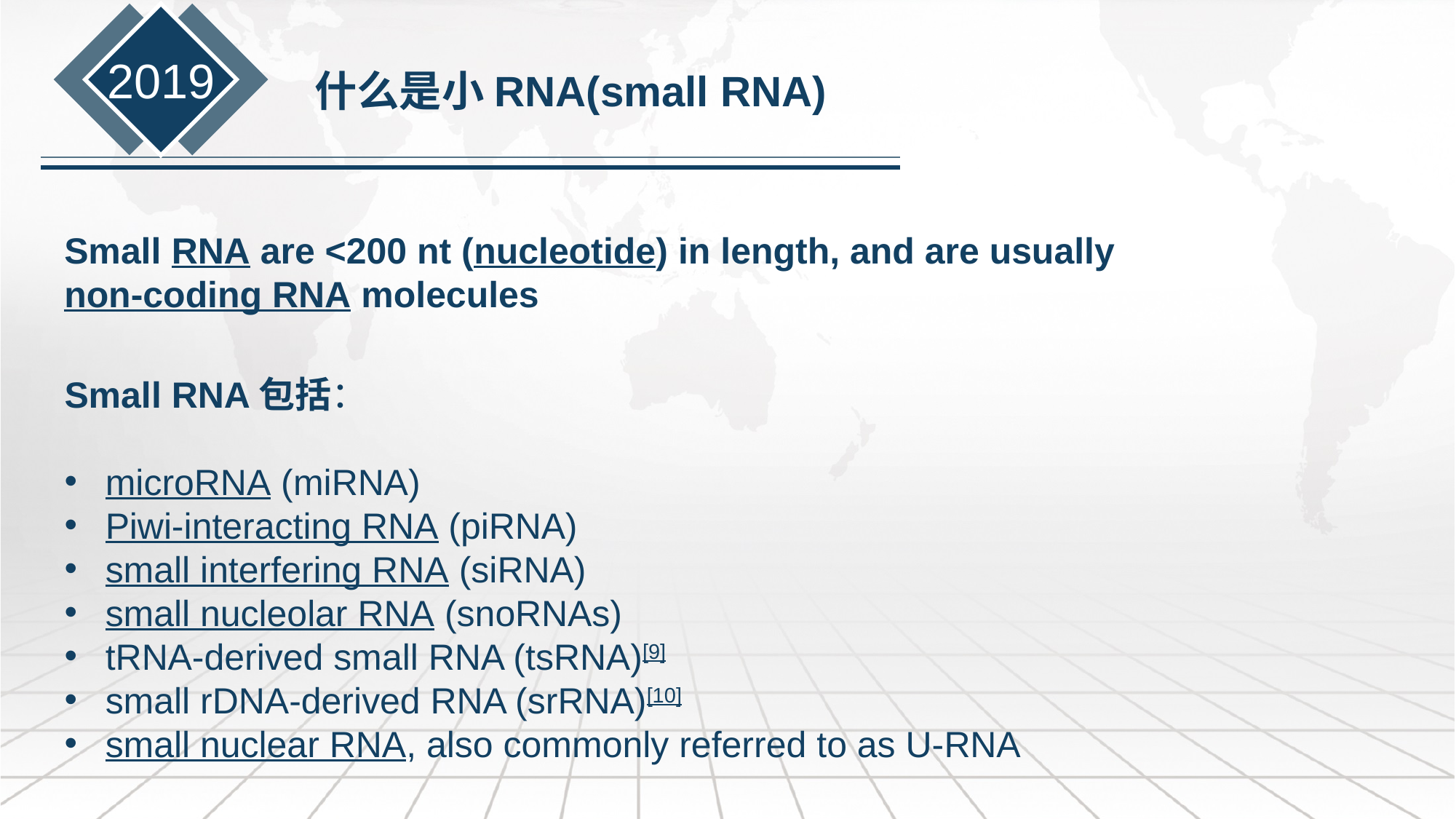

2019
什么是小RNA(small RNA)
Small RNA are <200 nt (nucleotide) in length, and are usually non-coding RNA molecules
Small RNA包括：

microRNA (miRNA)
Piwi-interacting RNA (piRNA)
small interfering RNA (siRNA)
small nucleolar RNA (snoRNAs)
tRNA-derived small RNA (tsRNA)[9]
small rDNA-derived RNA (srRNA)[10]
small nuclear RNA, also commonly referred to as U-RNA